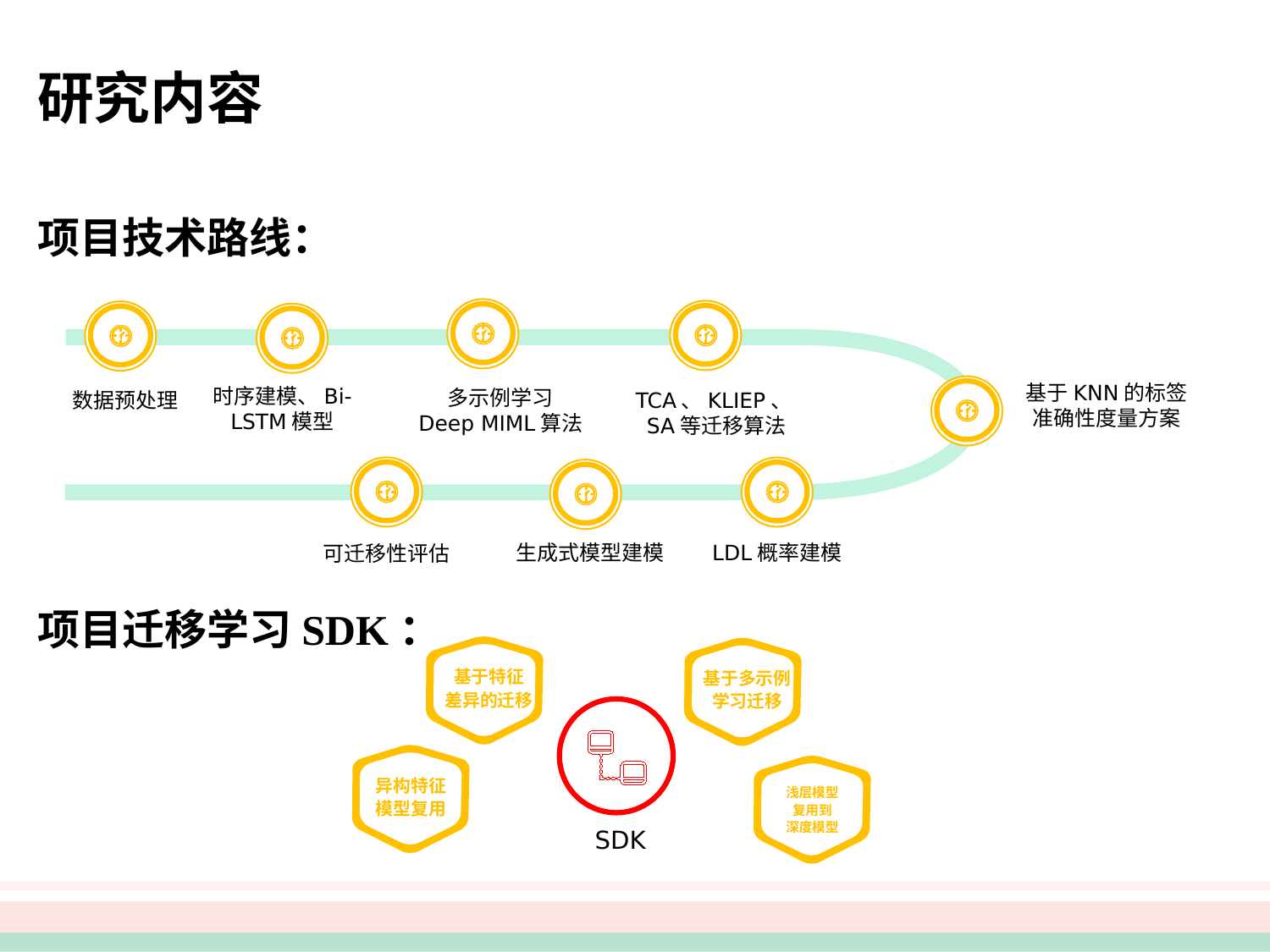

研究内容
项目技术路线：

基于KNN的标签准确性度量方案

时序建模、Bi-LSTM模型
多示例学习
Deep MIML算法
数据预处理
TCA、KLIEP、SA等迁移算法

生成式模型建模
LDL概率建模
可迁移性评估
项目迁移学习SDK：

基于特征
差异的迁移

基于多示例
学习迁移

异构特征
模型复用

浅层模型
复用到
深度模型
SDK